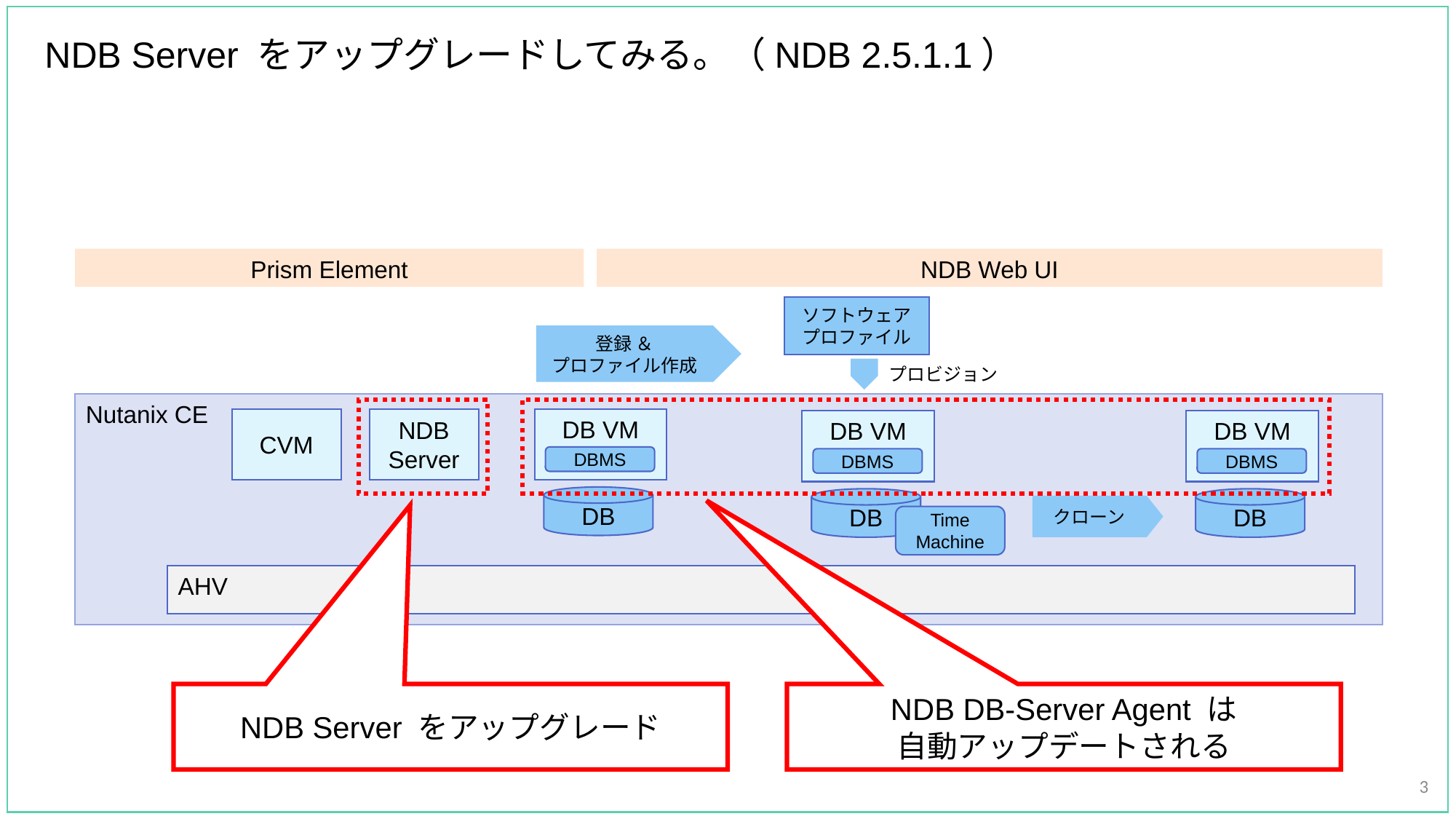

# NDB Server をアップグレードしてみる。（NDB 2.5.1.1）

NDB Server をアップグレード
NDB DB-Server Agent は
自動アップデートされる
3